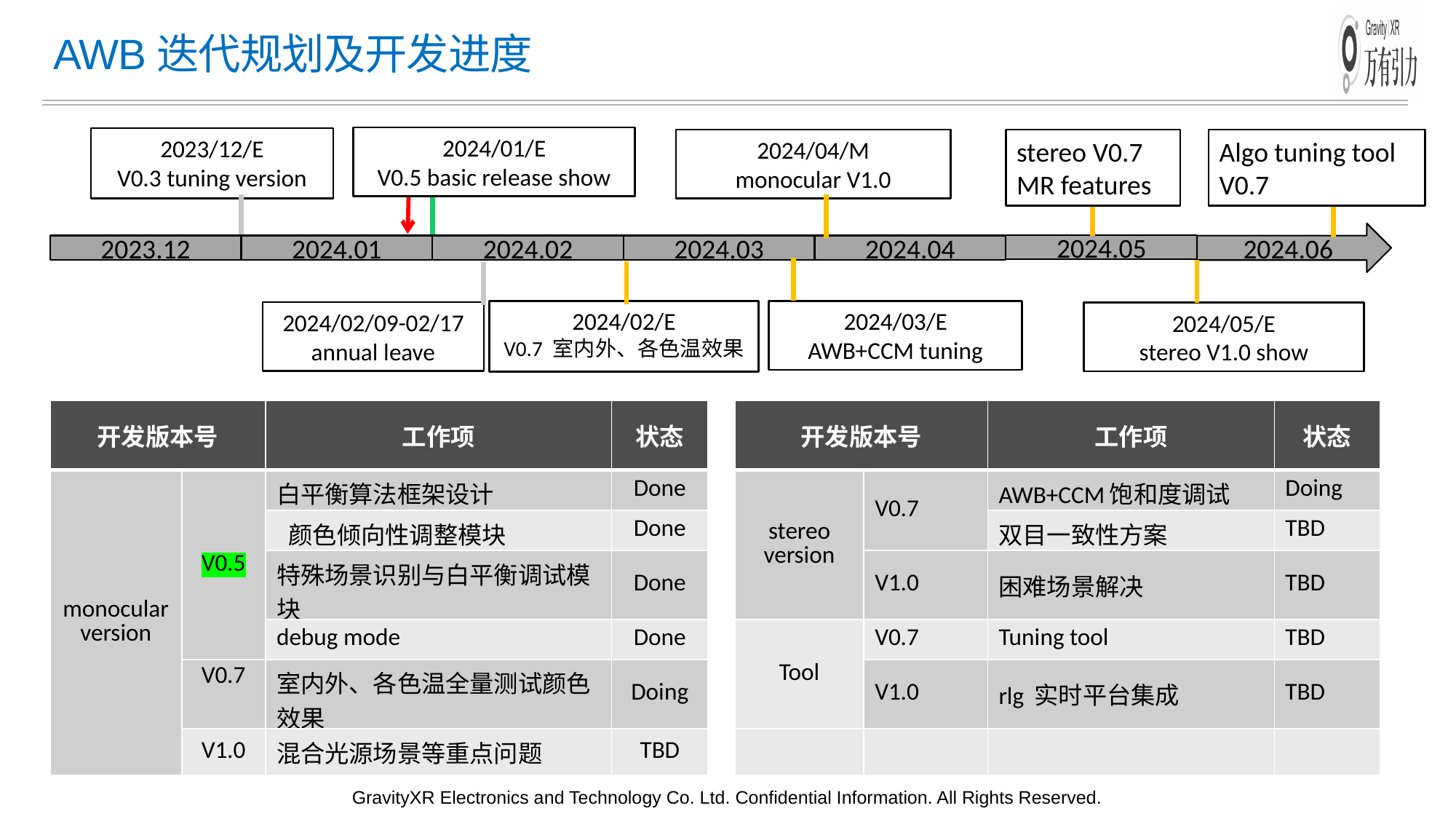

# AWB迭代规划及开发进度
2024/01/E
V0.5 basic release show
2023/12/E
V0.3 tuning version
stereo V0.7 MR features
Algo tuning tool V0.7
2024/04/M
monocular V1.0
2024.06
2024.05
2023.12
2024.01
2024.02
2024.03
2024.04
2024/02/E
V0.7 室内外、各色温效果
2024/03/E
AWB+CCM tuning
2024/02/09-02/17
annual leave
2024/05/E
stereo V1.0 show
| 开发版本号 |  | 工作项 | 状态 |  | 开发版本号 |  | 工作项 | 状态 |
| --- | --- | --- | --- | --- | --- | --- | --- | --- |
| monocular version | V0.5 | 白平衡算法框架设计 | Done |  | stereo version | V0.7 | AWB+CCM饱和度调试 | Doing |
|  |  | 颜色倾向性调整模块 | Done |  |  |  | 双目一致性方案 | TBD |
|  |  | 特殊场景识别与白平衡调试模块 | Done |  |  | V1.0 | 困难场景解决 | TBD |
|  |  | debug mode | Done |  | Tool | V0.7 | Tuning tool | TBD |
|  | V0.7 | 室内外、各色温全量测试颜色效果 | Doing |  |  | V1.0 | rlg 实时平台集成 | TBD |
|  | V1.0 | 混合光源场景等重点问题 | TBD |  |  |  |  |  |